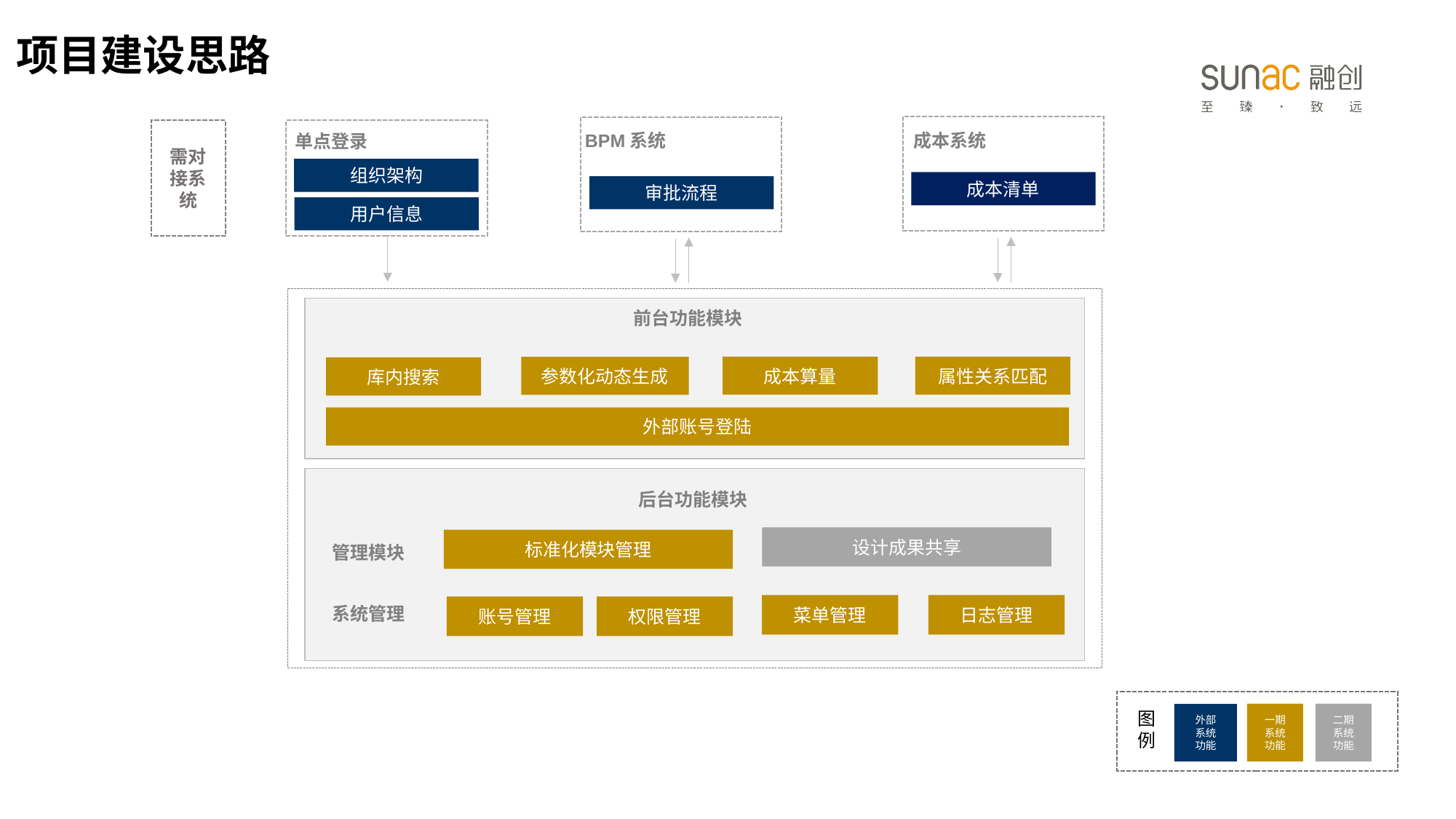

项目建设思路

需对接系统
成本系统
BPM系统
单点登录
组织架构
成本清单
审批流程
用户信息

  前台功能模块
成本算量
属性关系匹配
参数化动态生成
库内搜索
外部账号登陆

  后台功能模块
设计成果共享
标准化模块管理
管理模块
菜单管理
日志管理
账号管理
权限管理
系统管理

图例
一期系统功能
二期系统功能
外部系统功能